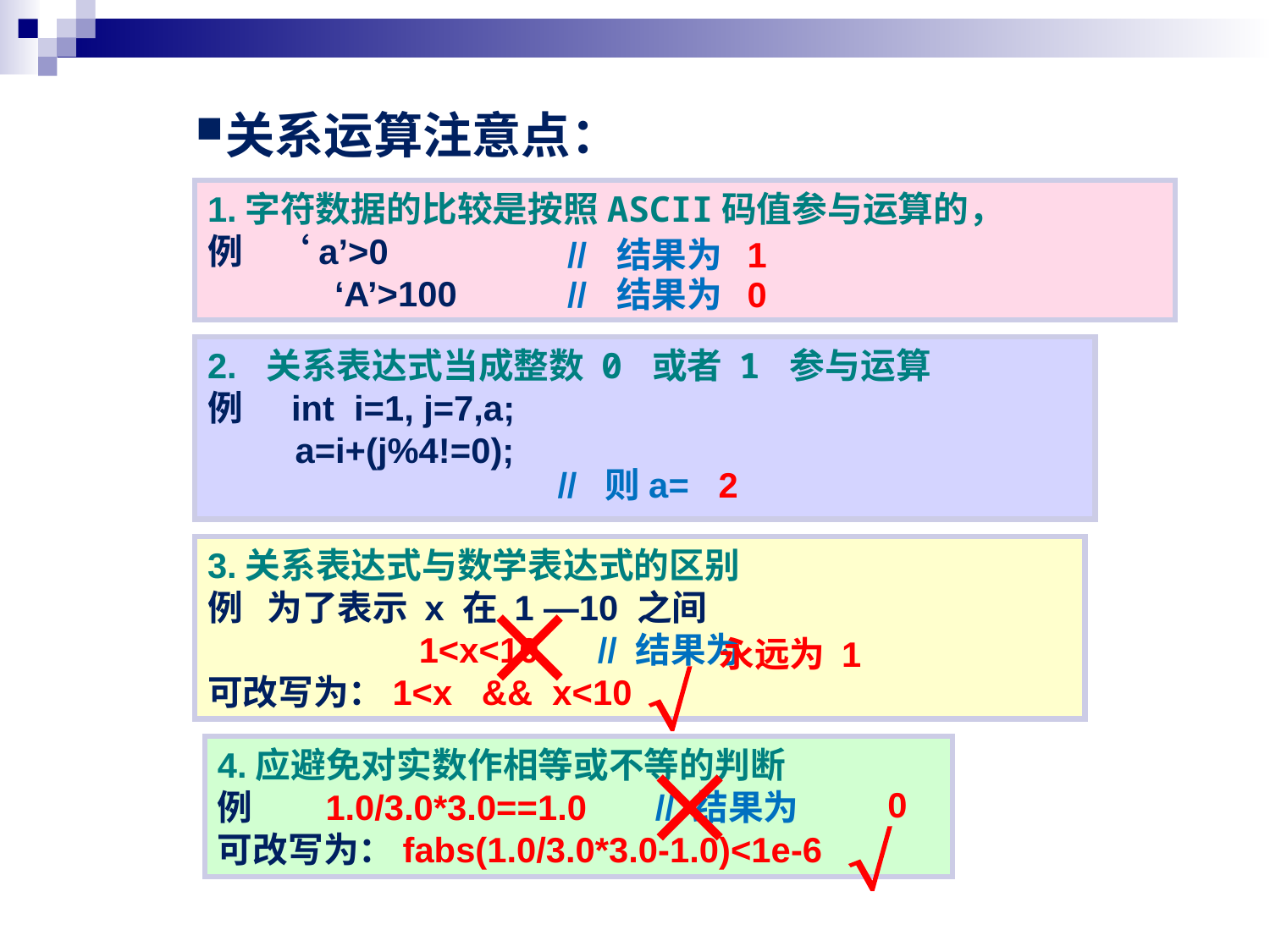

# 关系运算注意点：
1.字符数据的比较是按照ASCII码值参与运算的，
例    ‘a’>0
      ‘A’>100
// 结果为  1
// 结果为  0
2. 关系表达式当成整数 0 或者 1 参与运算
例     int  i=1, j=7,a;
         a=i+(j%4!=0);

//  则a=   2
3.关系表达式与数学表达式的区别
例   为了表示 x 在 1 —10 之间
          1<x<10      // 结果为
可改写为：1<x   &&  x<10
 ×
永远为 1
√
 ×
4.应避免对实数作相等或不等的判断
例        1.0/3.0*3.0==1.0       // 结果为
可改写为：fabs(1.0/3.0*3.0-1.0)<1e-6
0
√
7